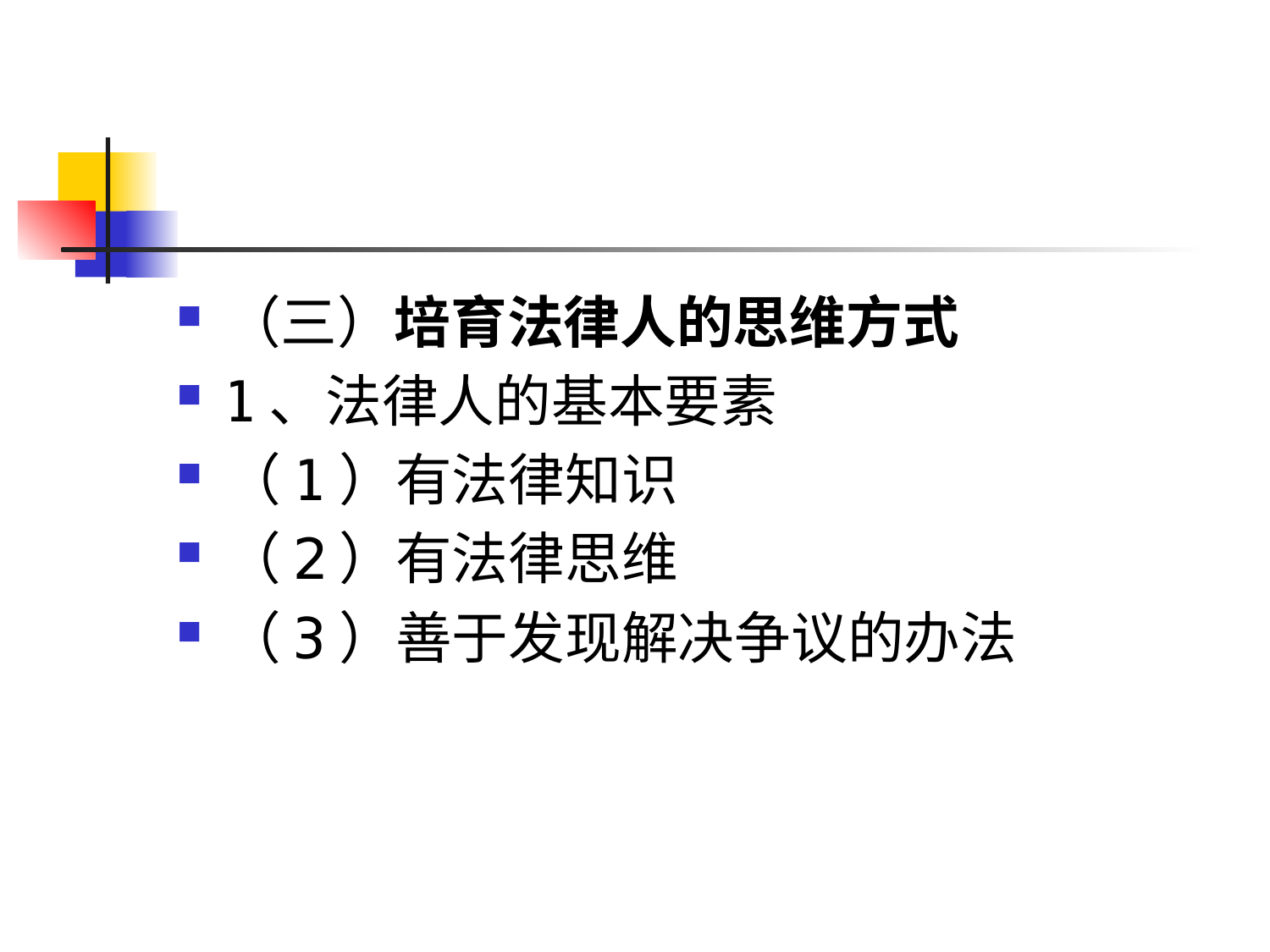

#
（三）培育法律人的思维方式
1、法律人的基本要素
（1）有法律知识
（2）有法律思维
（3）善于发现解决争议的办法